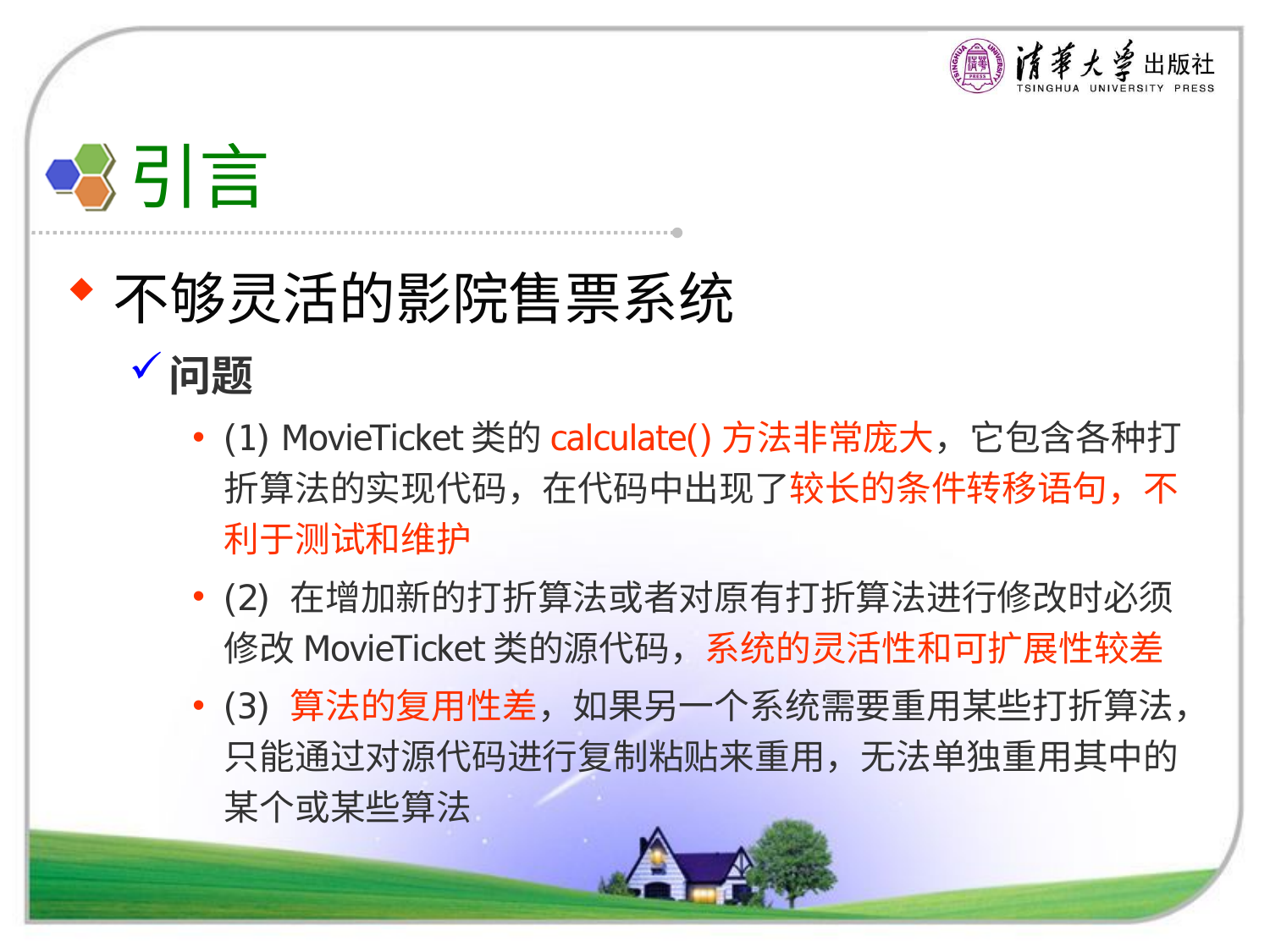

# 引言
不够灵活的影院售票系统
问题
(1) MovieTicket类的calculate()方法非常庞大，它包含各种打折算法的实现代码，在代码中出现了较长的条件转移语句，不利于测试和维护
(2) 在增加新的打折算法或者对原有打折算法进行修改时必须修改MovieTicket类的源代码，系统的灵活性和可扩展性较差
(3) 算法的复用性差，如果另一个系统需要重用某些打折算法，只能通过对源代码进行复制粘贴来重用，无法单独重用其中的某个或某些算法